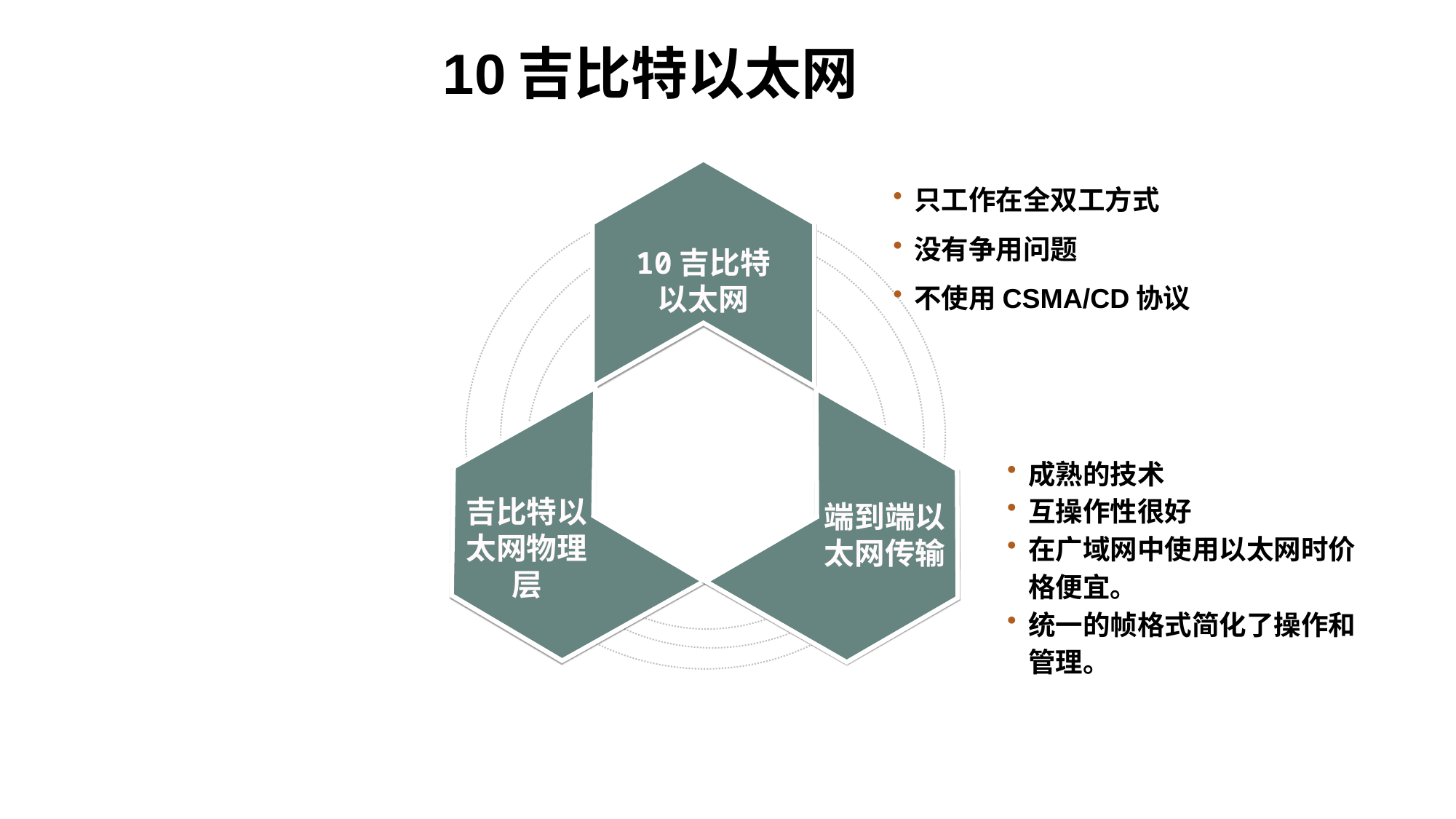

# 10吉比特以太网
只工作在全双工方式
没有争用问题
不使用CSMA/CD协议

10吉比特
以太网

吉比特以太网物理层

端到端以太网传输
成熟的技术
互操作性很好
在广域网中使用以太网时价格便宜。
统一的帧格式简化了操作和管理。